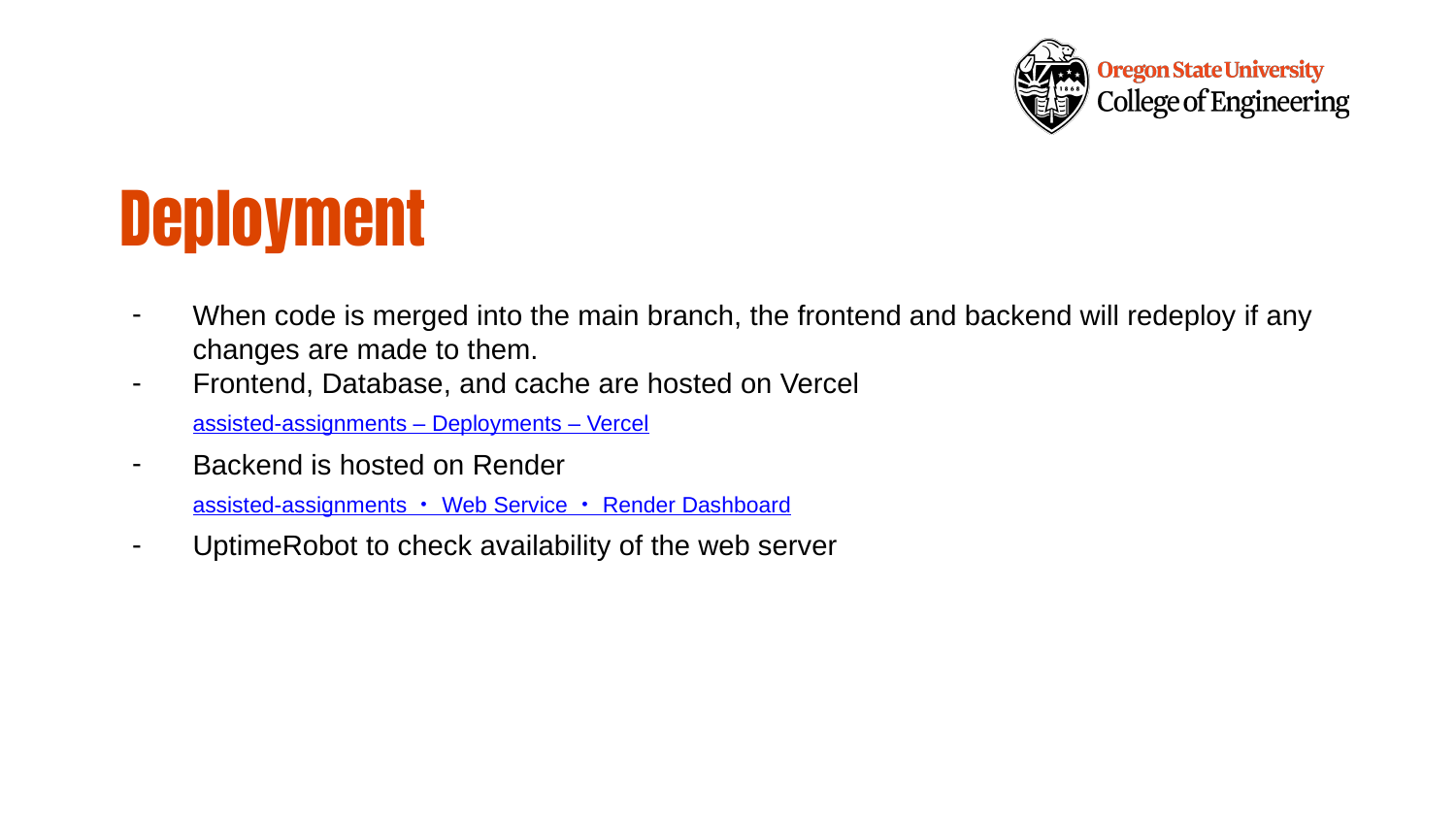

# Deployment
When code is merged into the main branch, the frontend and backend will redeploy if any changes are made to them.
Frontend, Database, and cache are hosted on Vercel
assisted-assignments – Deployments – Vercel
Backend is hosted on Render
assisted-assignments ・ Web Service ・ Render Dashboard
UptimeRobot to check availability of the web server